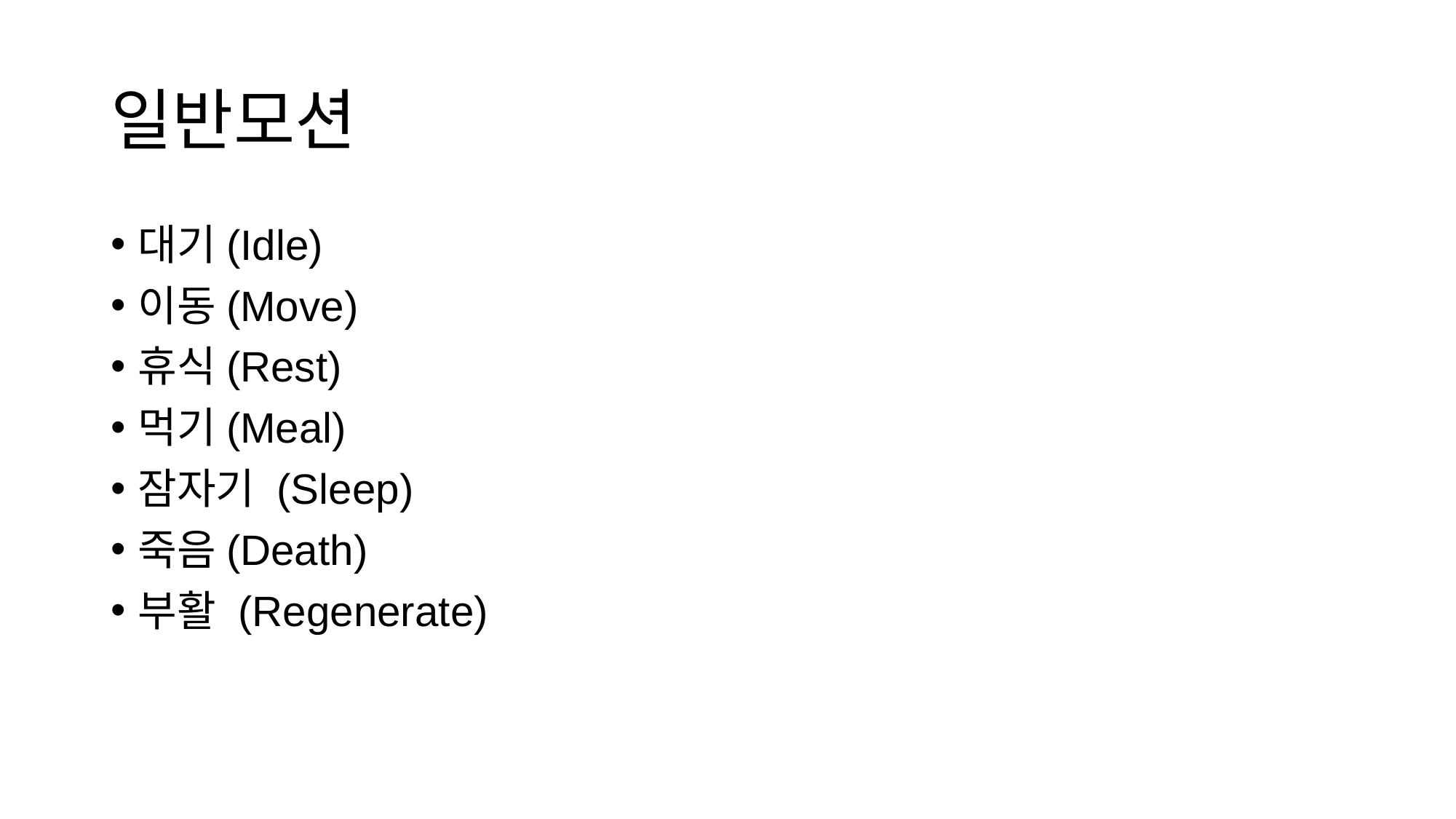

# 일반모션
대기(Idle)
이동(Move)
휴식(Rest)
먹기(Meal)
잠자기 (Sleep)
죽음(Death)
부활 (Regenerate)